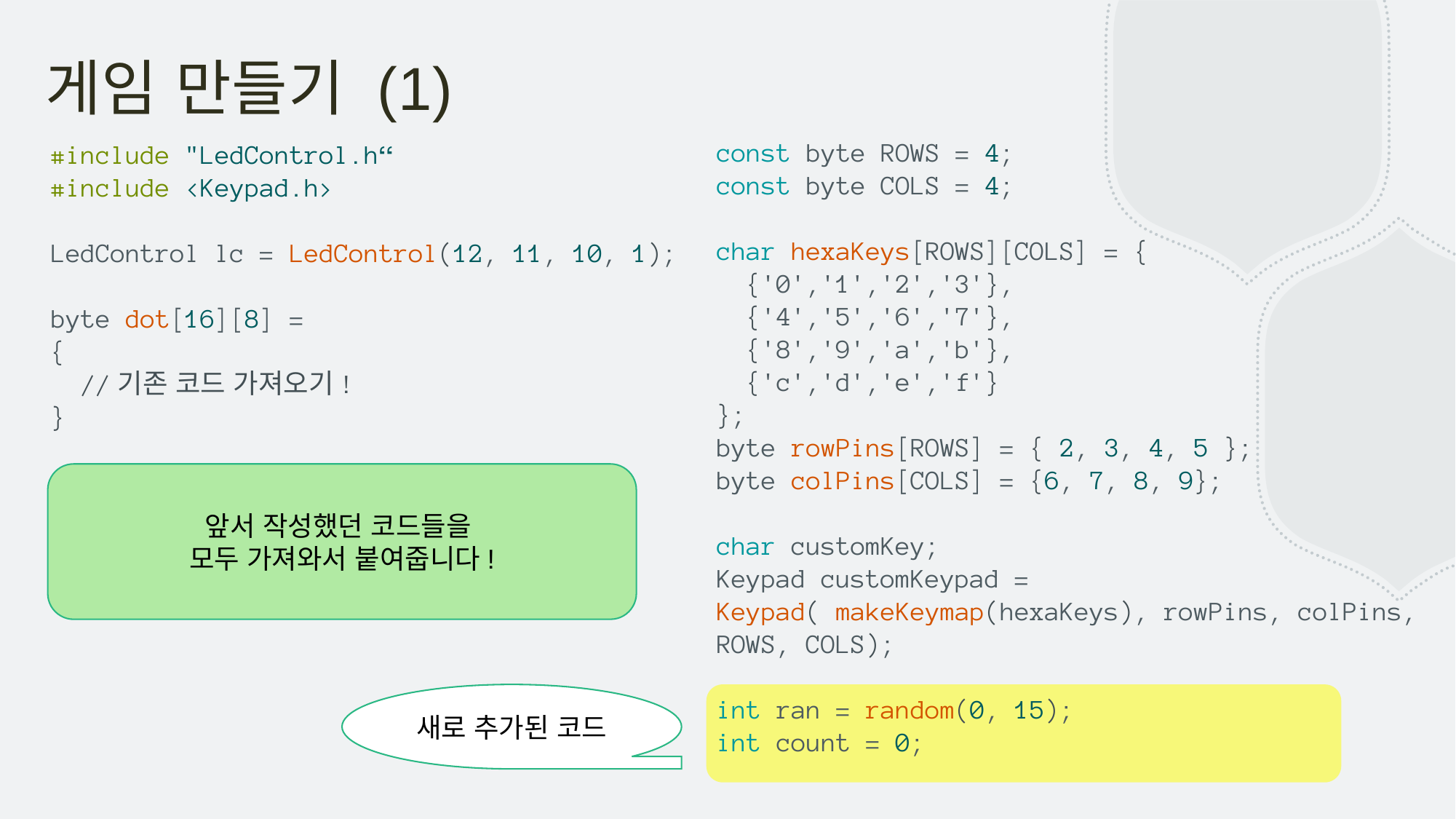

# 게임 만들기 (1)
const byte ROWS = 4;
const byte COLS = 4;
char hexaKeys[ROWS][COLS] = {
  {'0','1','2','3'},
  {'4','5','6','7'},
  {'8','9','a','b'},
  {'c','d','e','f'}
};
byte rowPins[ROWS] = { 2, 3, 4, 5 };
byte colPins[COLS] = {6, 7, 8, 9};
char customKey;
Keypad customKeypad = Keypad( makeKeymap(hexaKeys), rowPins, colPins, ROWS, COLS);
int ran = random(0, 15);
int count = 0;
#include "LedControl.h“
#include <Keypad.h>

LedControl lc = LedControl(12, 11, 10, 1);

byte dot[16][8] =
{
  //기존 코드 가져오기!
}

앞서 작성했던 코드들을
모두 가져와서 붙여줍니다!
새로 추가된 코드